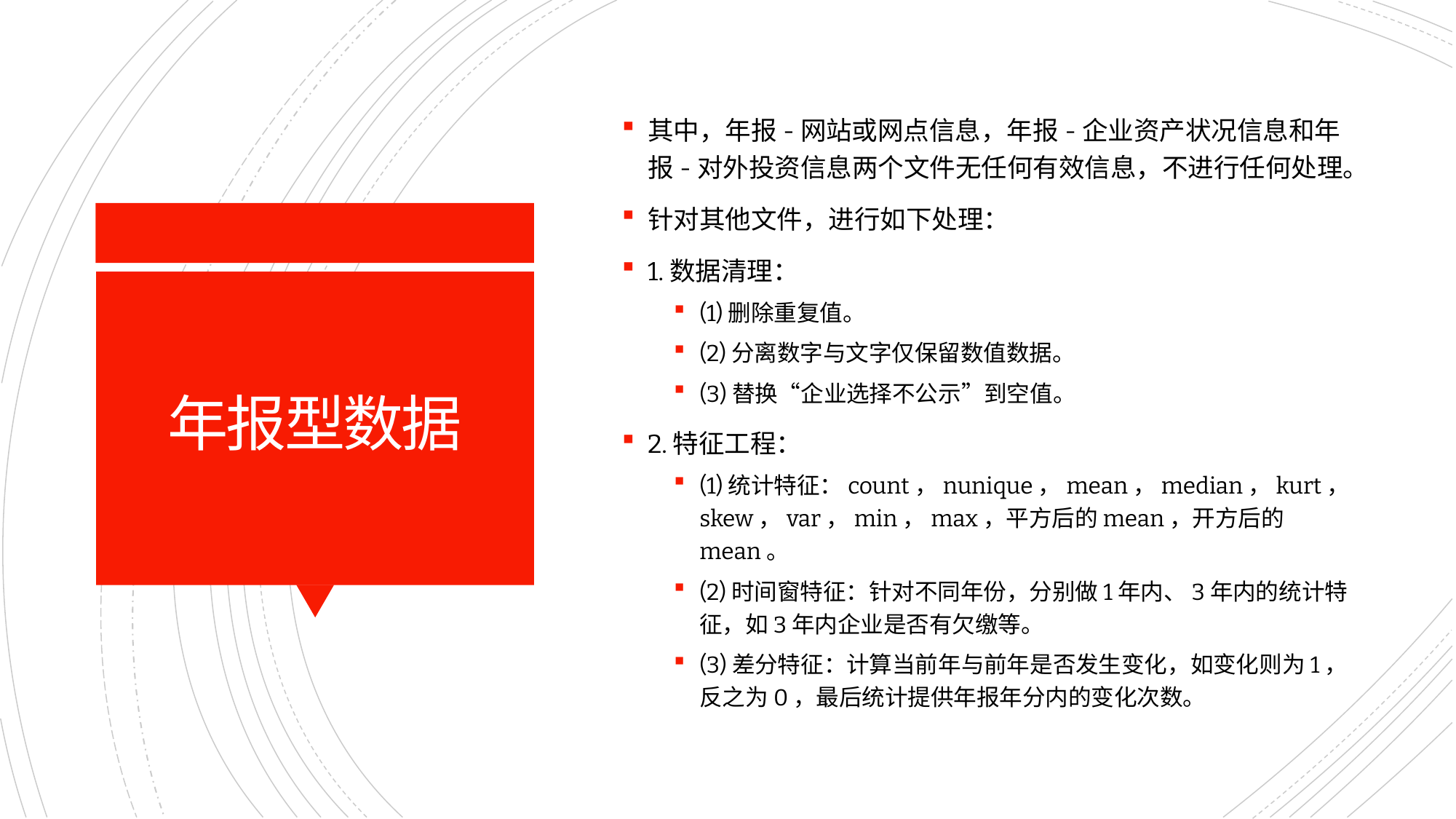

其中，年报-网站或网点信息，年报-企业资产状况信息和年报-对外投资信息两个文件无任何有效信息，不进行任何处理。
针对其他文件，进行如下处理：
1.数据清理：
(1)删除重复值。
(2)分离数字与文字仅保留数值数据。
(3)替换“企业选择不公示”到空值。
2.特征工程：
(1)统计特征：count，nunique，mean，median，kurt，skew，var，min，max，平方后的mean，开方后的mean。
(2)时间窗特征：针对不同年份，分别做1年内、3年内的统计特征，如3年内企业是否有欠缴等。
(3)差分特征：计算当前年与前年是否发生变化，如变化则为1，反之为0，最后统计提供年报年分内的变化次数。
# 年报型数据